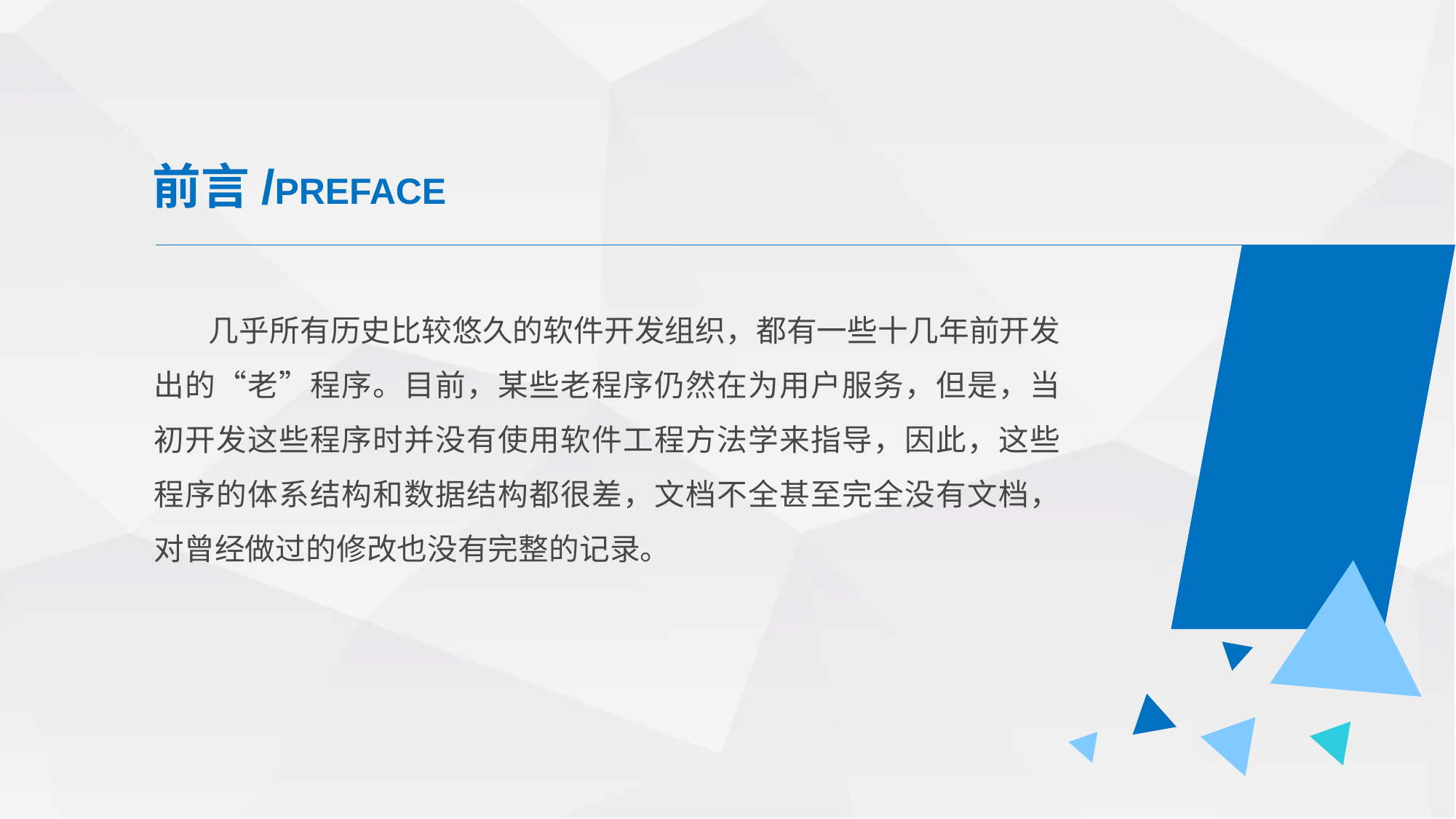

前言/PREFACE

       几乎所有历史比较悠久的软件开发组织，都有一些十几年前开发出的“老”程序。目前，某些老程序仍然在为用户服务，但是，当初开发这些程序时并没有使用软件工程方法学来指导，因此，这些程序的体系结构和数据结构都很差，文档不全甚至完全没有文档，对曾经做过的修改也没有完整的记录。